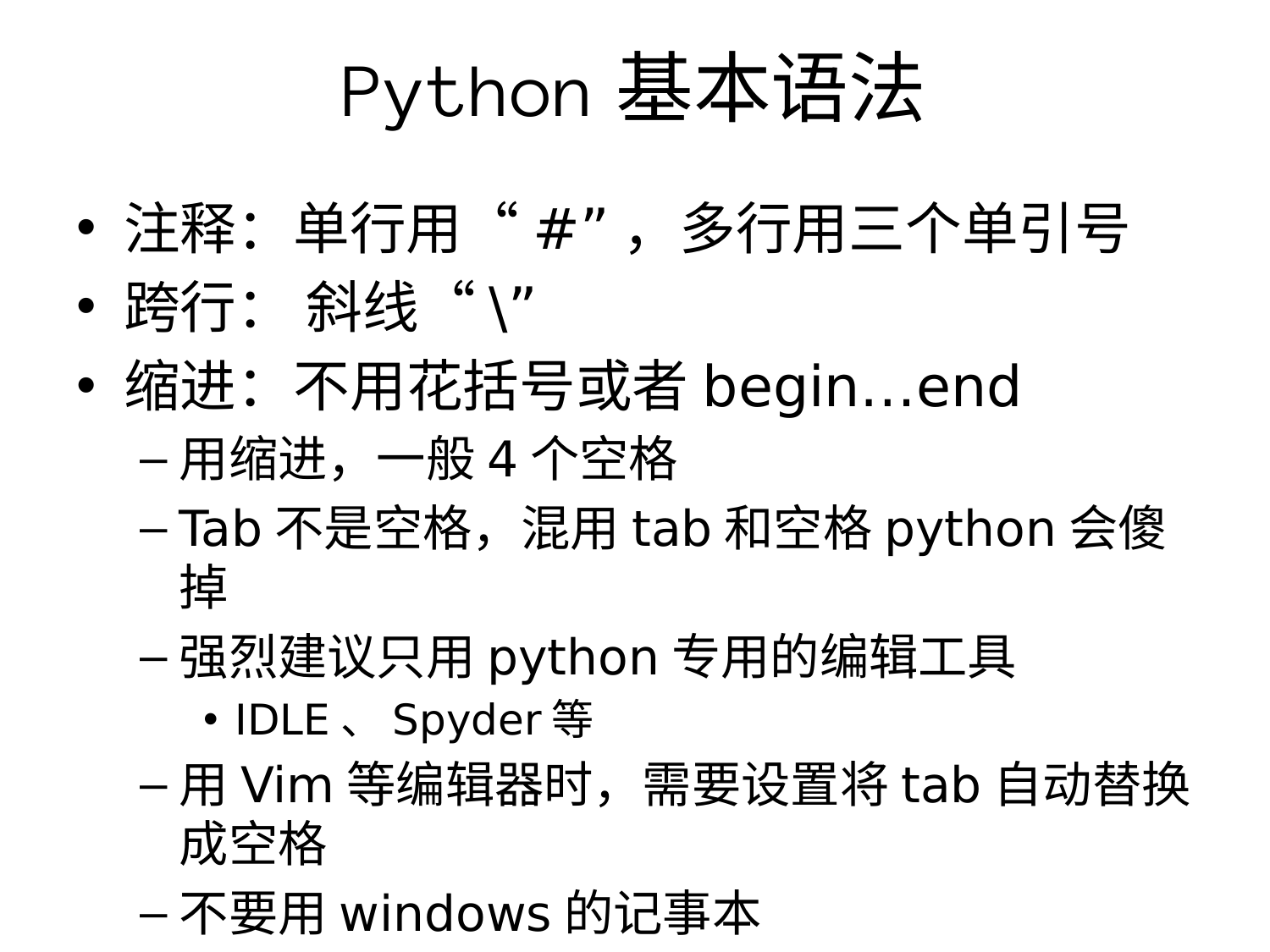

# Python基本语法
注释：单行用“#”，多行用三个单引号
跨行： 斜线“\”
缩进：不用花括号或者begin…end
用缩进，一般4个空格
Tab不是空格，混用tab和空格python会傻掉
强烈建议只用python专用的编辑工具
IDLE、Spyder等
用Vim等编辑器时，需要设置将tab自动替换成空格
不要用windows的记事本